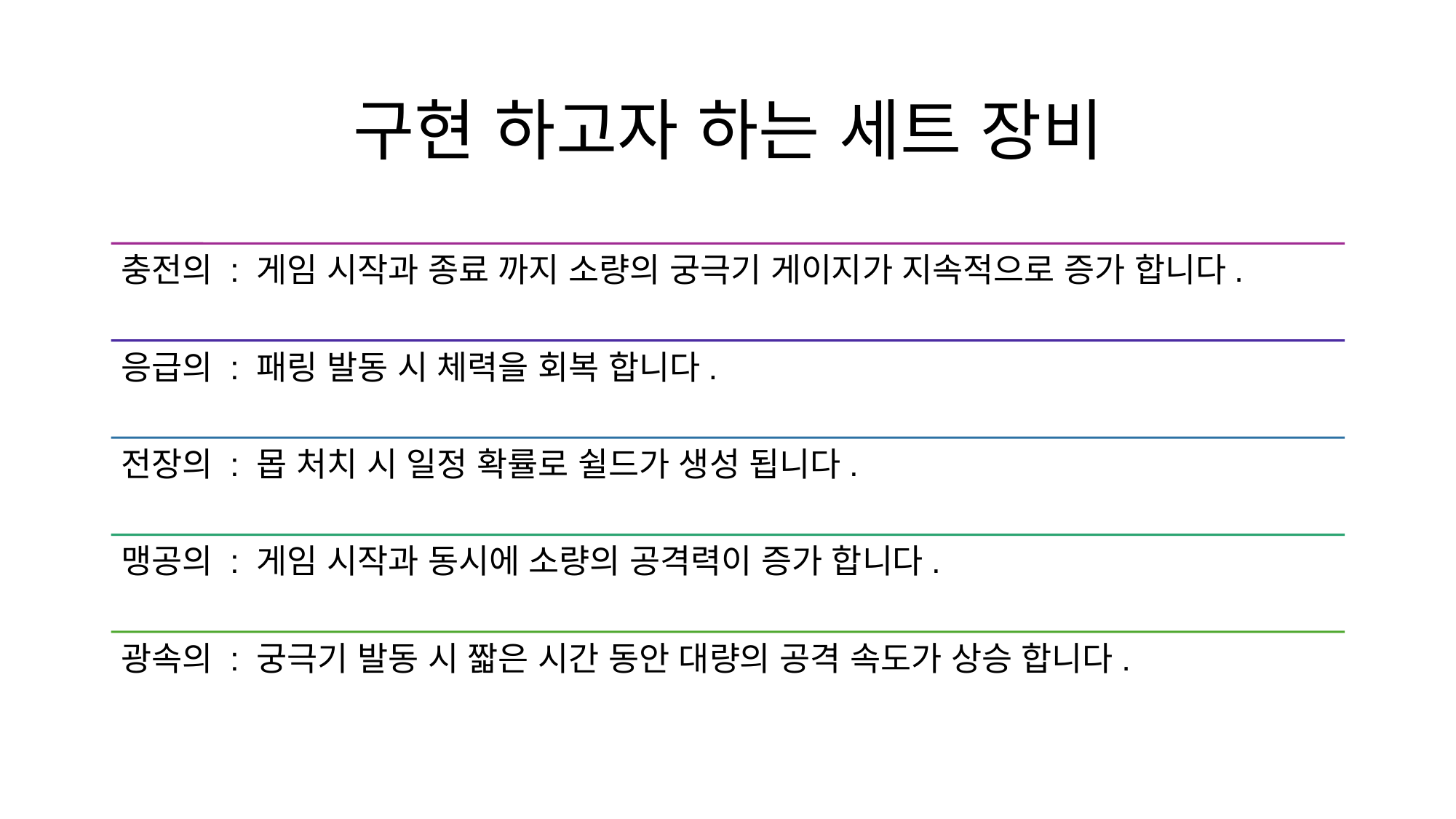

# 구현 하고자 하는 세트 장비
충전의 : 게임 시작과 종료 까지 소량의 궁극기 게이지가 지속적으로 증가 합니다.
응급의 : 패링 발동 시 체력을 회복 합니다.
전장의 : 몹 처치 시 일정 확률로 쉴드가 생성 됩니다.
맹공의 : 게임 시작과 동시에 소량의 공격력이 증가 합니다.
광속의 : 궁극기 발동 시 짧은 시간 동안 대량의 공격 속도가 상승 합니다.